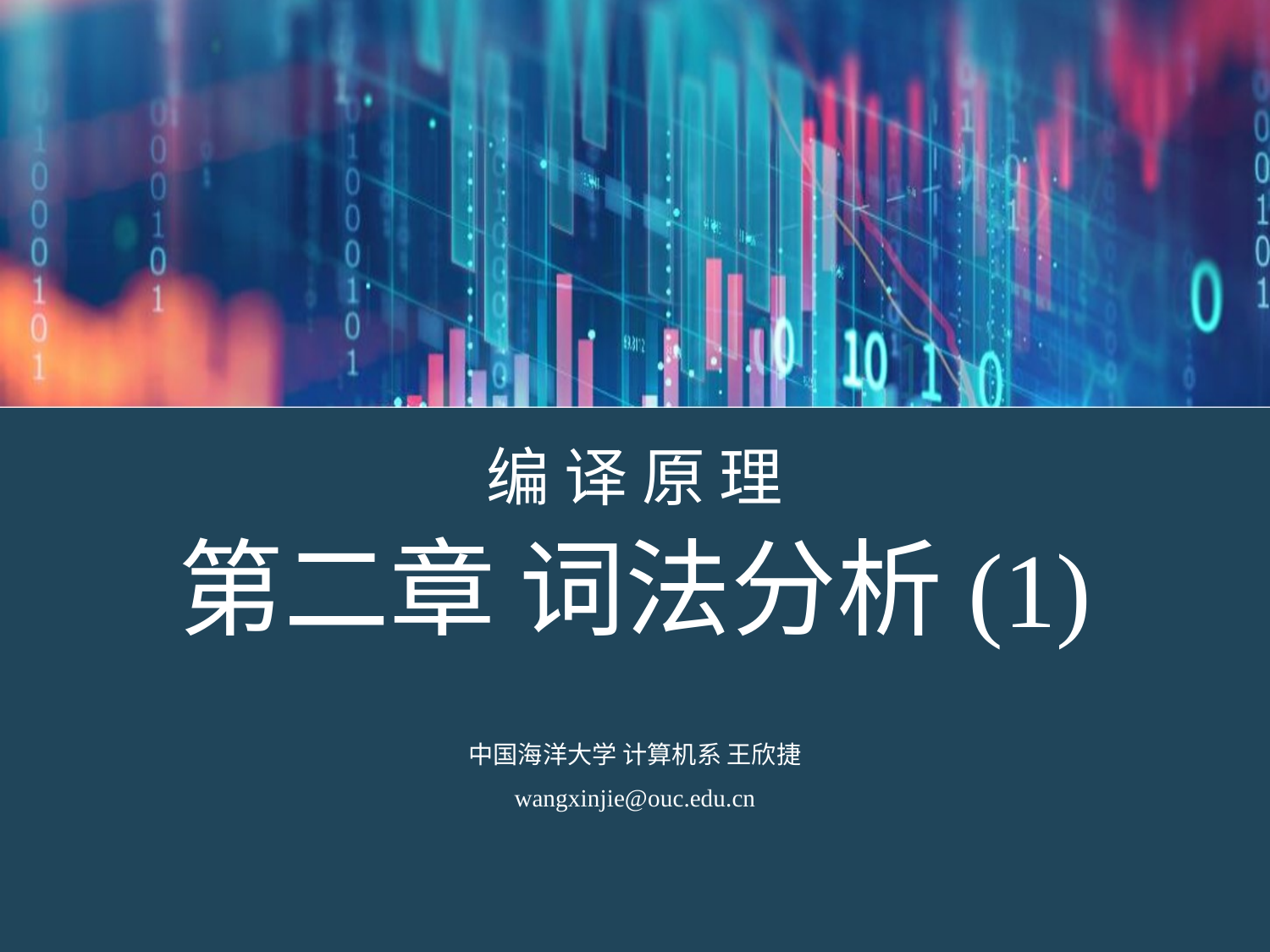

# 第二章 词法分析(1)
编 译 原 理

中国海洋大学 计算机系 王欣捷
wangxinjie@ouc.edu.cn